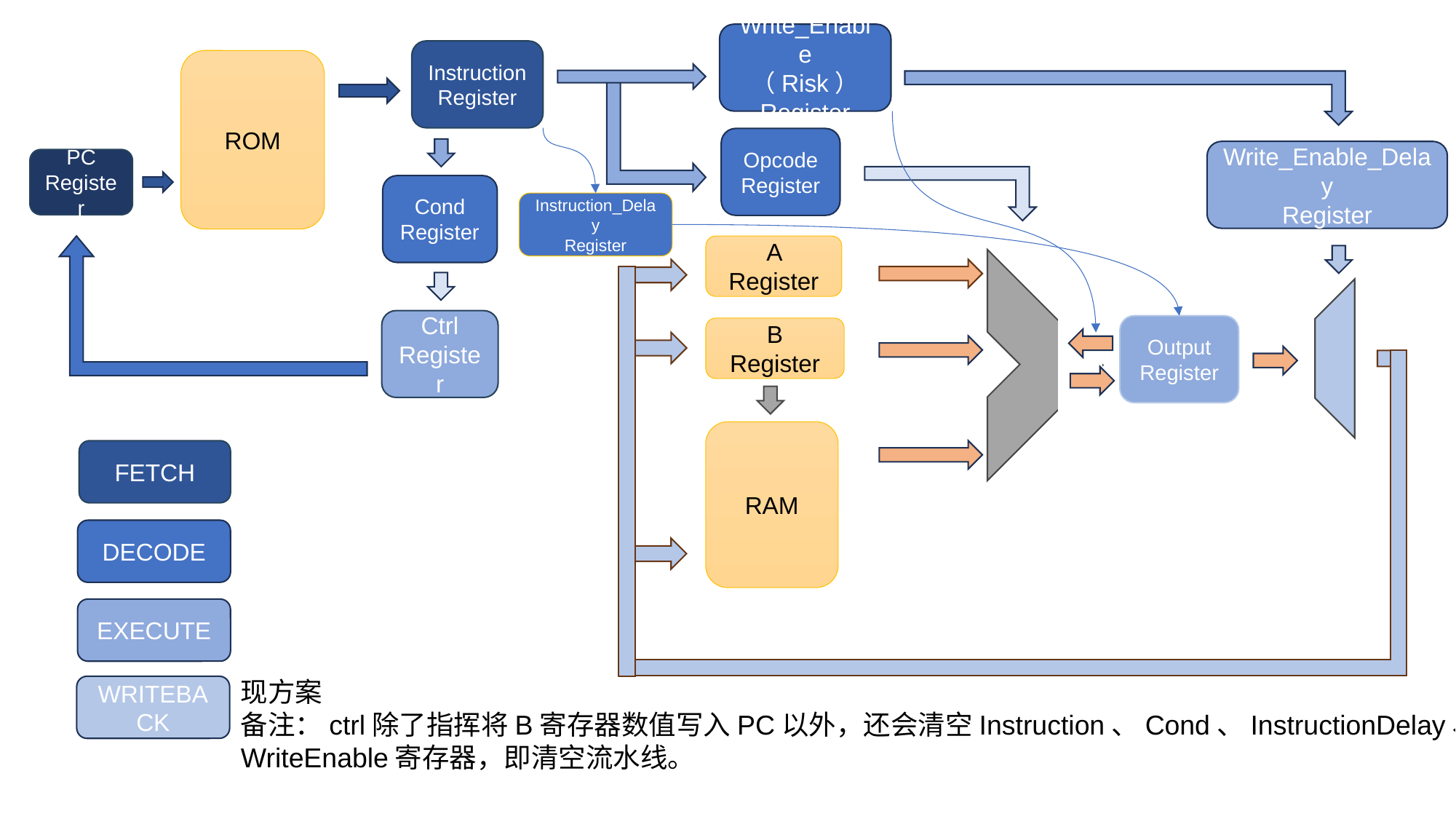

Write_Enable
（Risk）
Register
Instruction
Register
ROM

Opcode
Register

Write_Enable_Delay
Register
PC
Register

Cond
Register
Instruction_Delay
Register
A Register

Ctrl
Register
Output
Register
B Register

RAM
FETCH

DECODE

EXECUTE
现方案
备注：ctrl除了指挥将B寄存器数值写入PC以外，还会清空Instruction、Cond、InstructionDelay、
WriteEnable寄存器，即清空流水线。
WRITEBACK